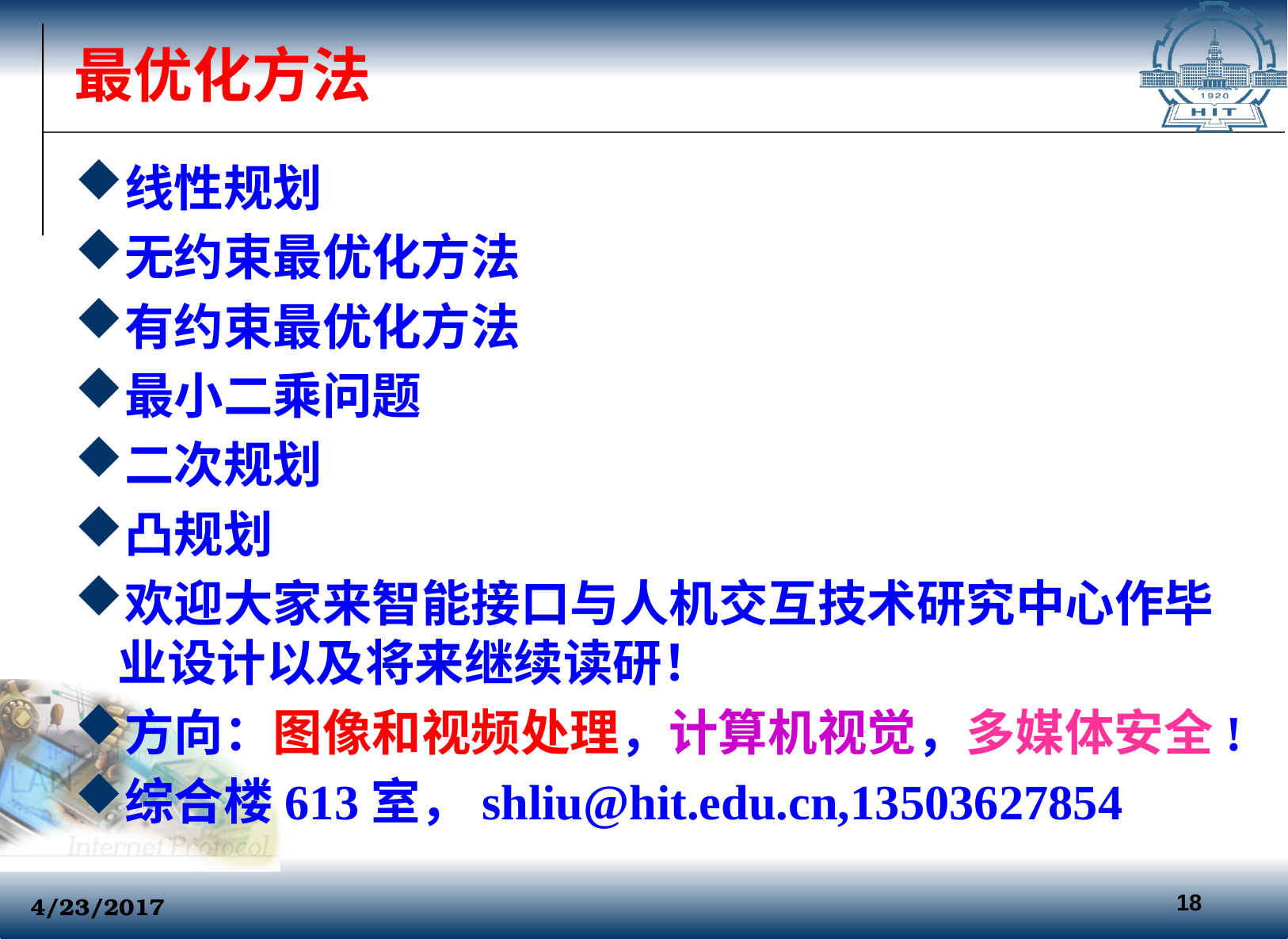

# 最优化方法
线性规划
无约束最优化方法
有约束最优化方法
最小二乘问题
二次规划
凸规划
欢迎大家来智能接口与人机交互技术研究中心作毕业设计以及将来继续读研！
方向：图像和视频处理，计算机视觉，多媒体安全!
综合楼613室，shliu@hit.edu.cn,13503627854